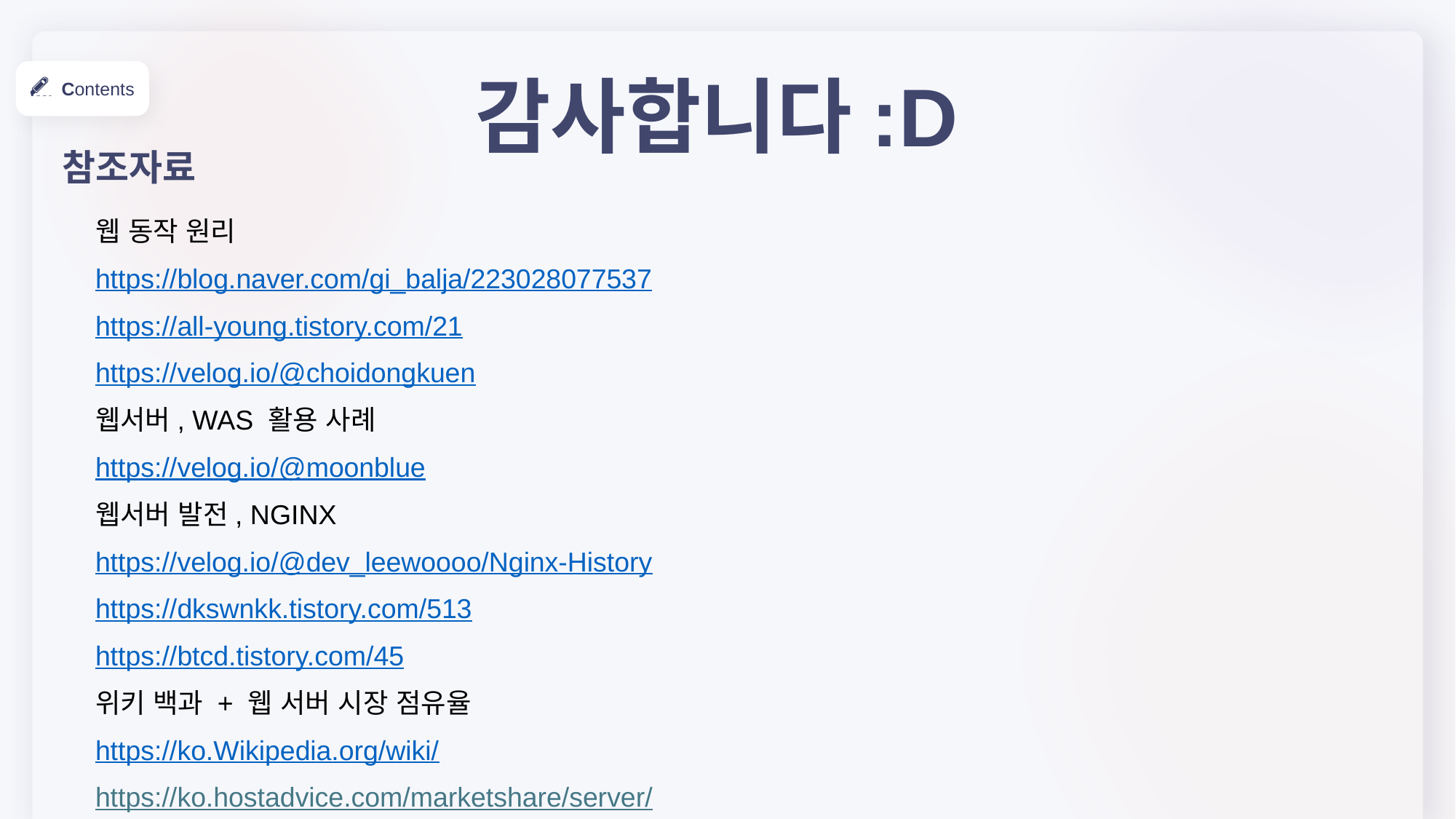

Contents

감사합니다:D
참조자료
웹 동작 원리
https://blog.naver.com/gi_balja/223028077537
https://all-young.tistory.com/21
https://velog.io/@choidongkuen
웹서버, WAS 활용 사례
https://velog.io/@moonblue
웹서버 발전, NGINX
https://velog.io/@dev_leewoooo/Nginx-History
https://dkswnkk.tistory.com/513
https://btcd.tistory.com/45
위키 백과 + 웹 서버 시장 점유율
https://ko.Wikipedia.org/wiki/
https://ko.hostadvice.com/marketshare/server/